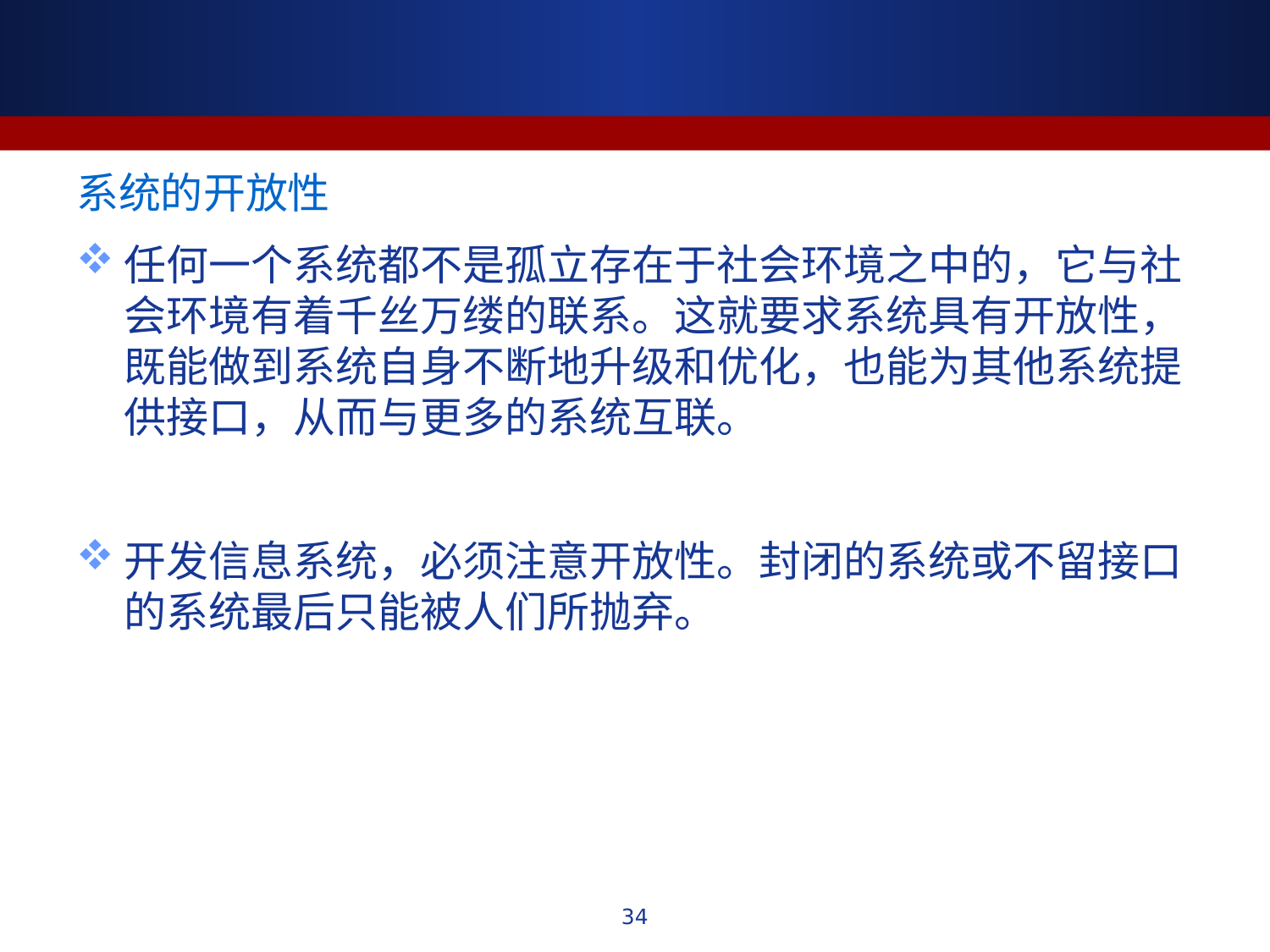

#
系统的开放性
任何一个系统都不是孤立存在于社会环境之中的，它与社会环境有着千丝万缕的联系。这就要求系统具有开放性，既能做到系统自身不断地升级和优化，也能为其他系统提供接口，从而与更多的系统互联。

开发信息系统，必须注意开放性。封闭的系统或不留接口的系统最后只能被人们所抛弃。

34